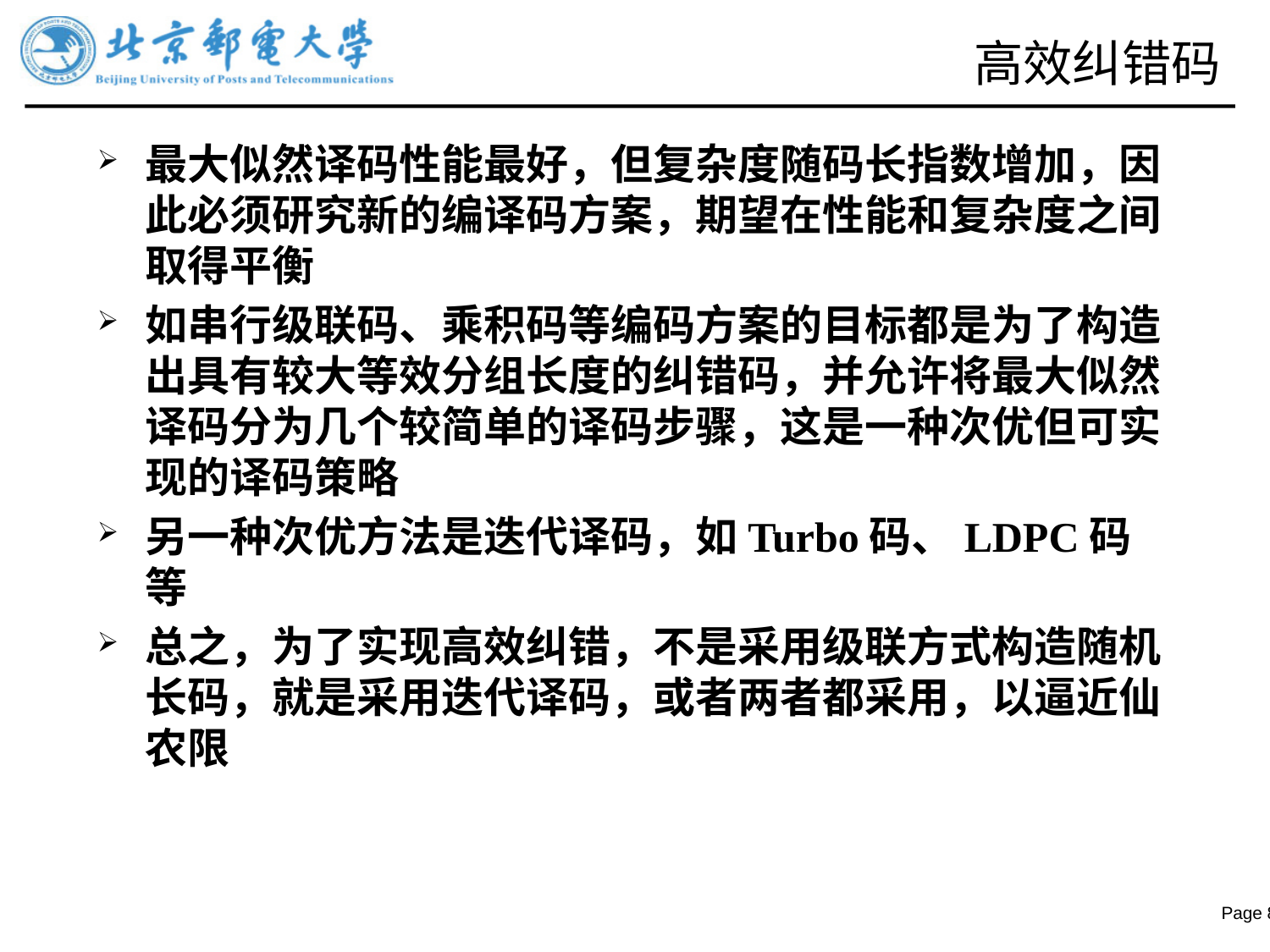

# 高效纠错码
最大似然译码性能最好，但复杂度随码长指数增加，因此必须研究新的编译码方案，期望在性能和复杂度之间取得平衡
如串行级联码、乘积码等编码方案的目标都是为了构造出具有较大等效分组长度的纠错码，并允许将最大似然译码分为几个较简单的译码步骤，这是一种次优但可实现的译码策略
另一种次优方法是迭代译码，如Turbo码、LDPC码等
总之，为了实现高效纠错，不是采用级联方式构造随机长码，就是采用迭代译码，或者两者都采用，以逼近仙农限